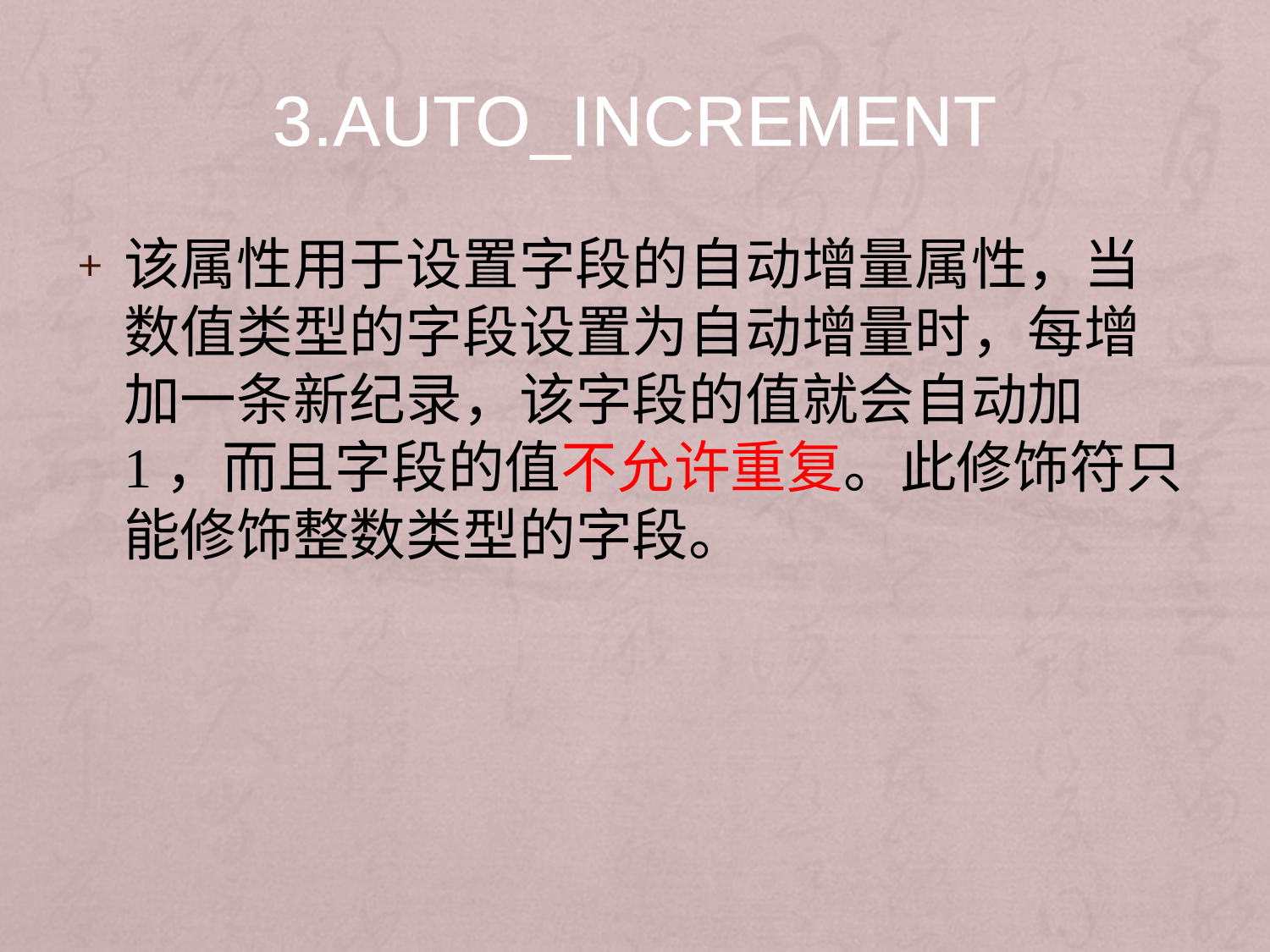

# 3.AUTO_INCREMENT
该属性用于设置字段的自动增量属性，当数值类型的字段设置为自动增量时，每增加一条新纪录，该字段的值就会自动加1，而且字段的值不允许重复。此修饰符只能修饰整数类型的字段。